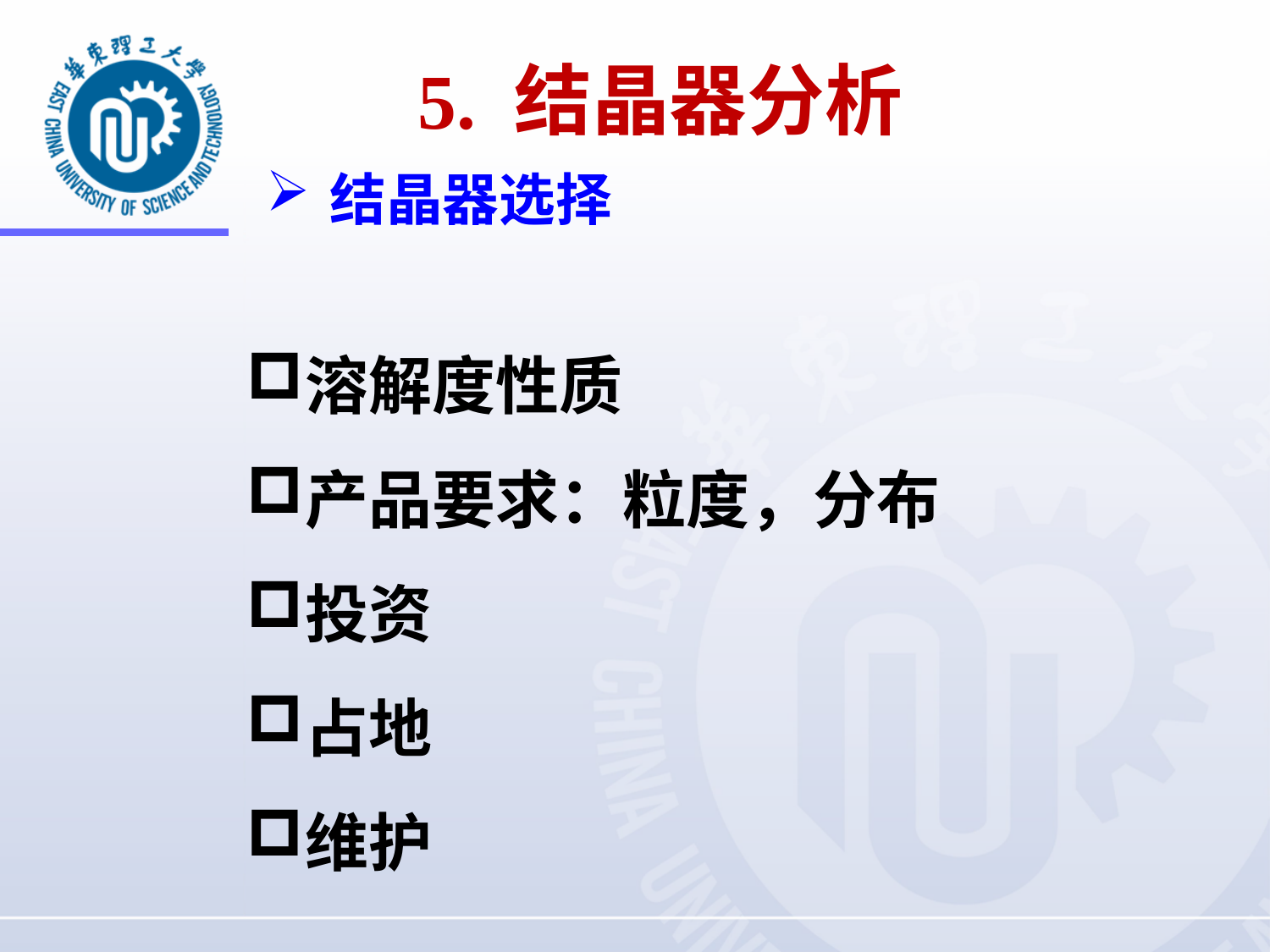

5. 结晶器分析
结晶器选择
溶解度性质
产品要求：粒度，分布
投资
占地
维护